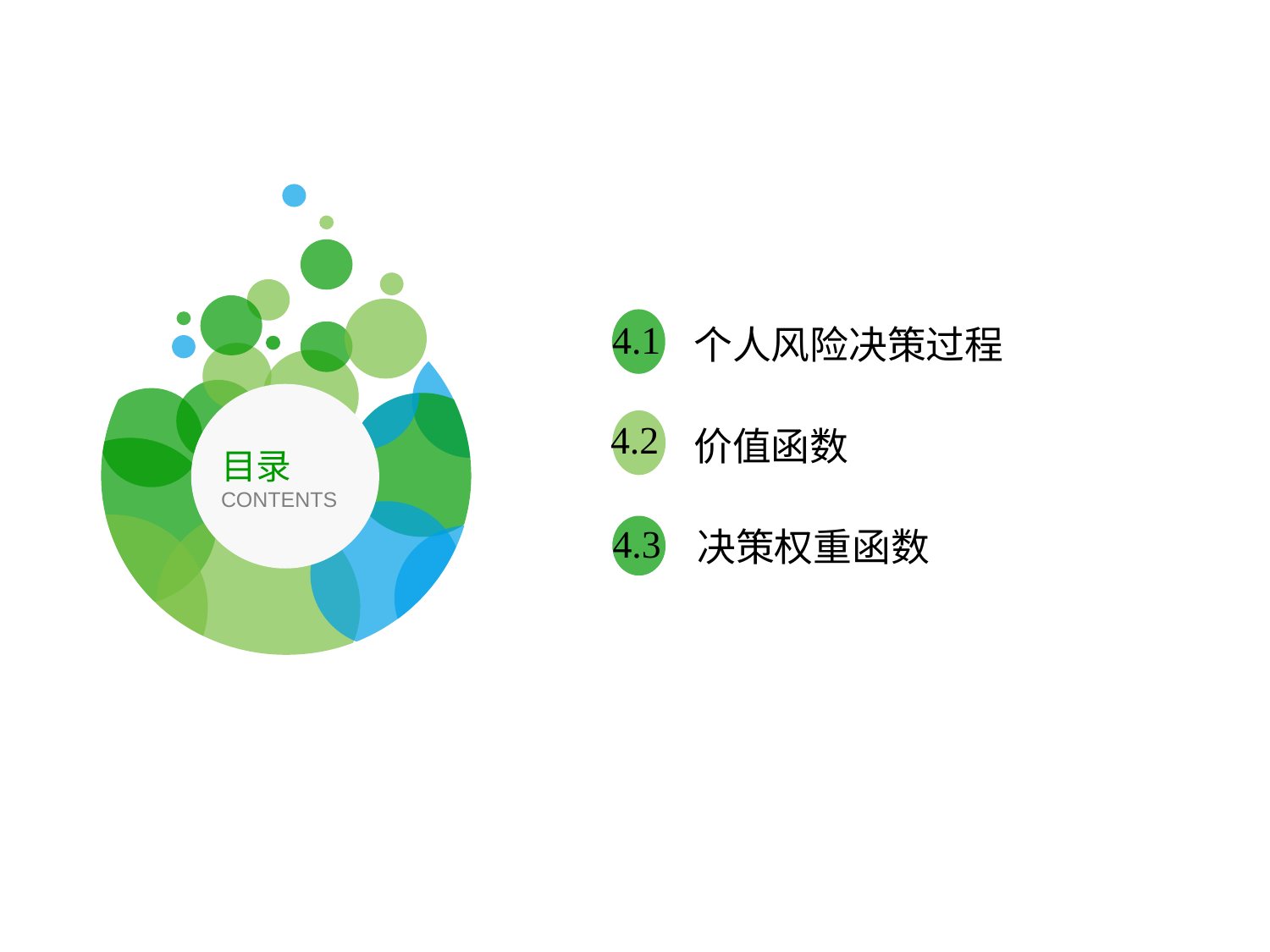

4.1

个人风险决策过程

4.2

价值函数
目录
CONTENTS
4.3

决策权重函数
7